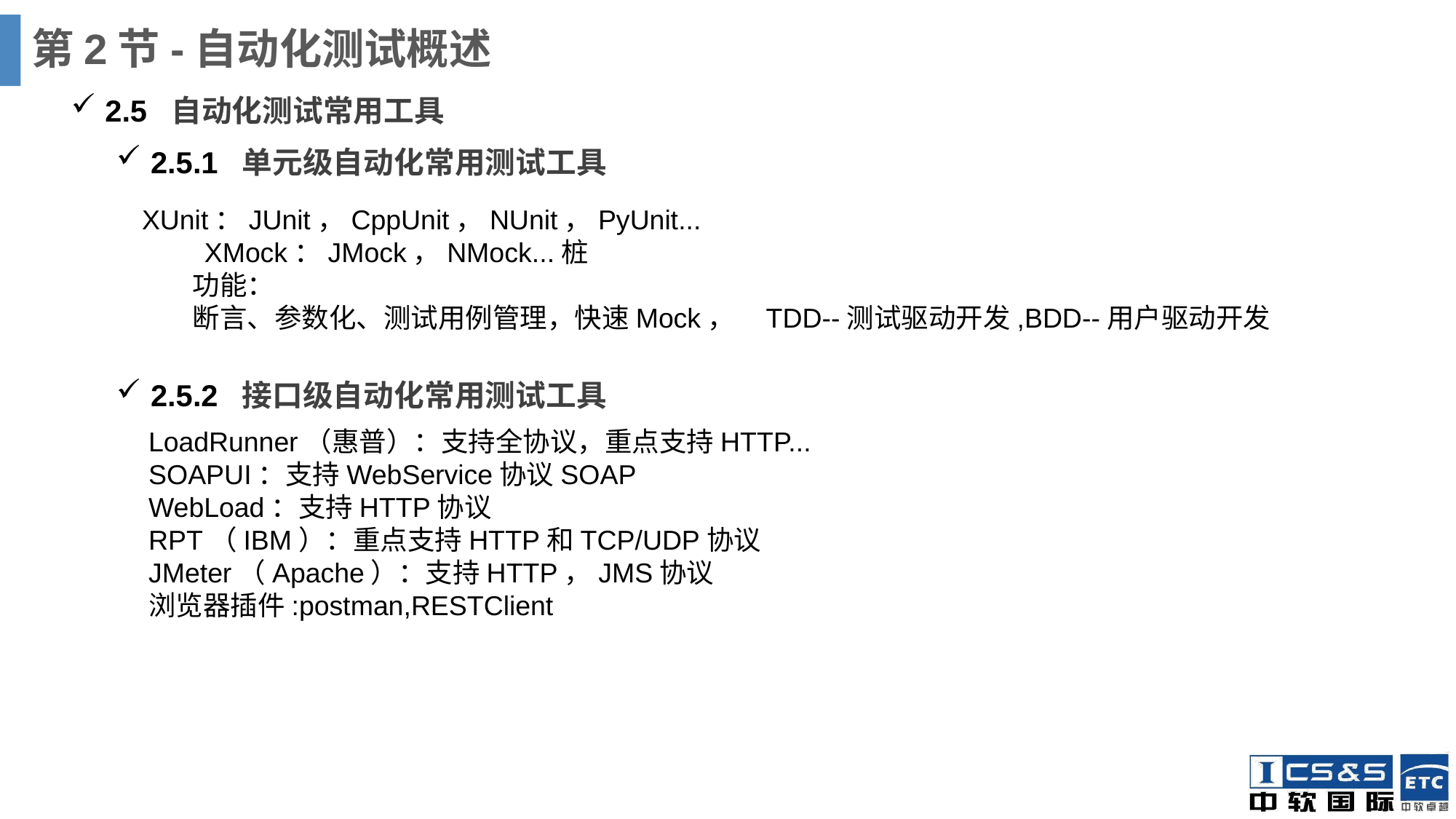

# 第2节-自动化测试概述
2.5  自动化测试常用工具
2.5.1  单元级自动化常用测试工具
XUnit：JUnit，CppUnit，NUnit，PyUnit...    XMock：JMock，NMock...桩
  功能：
  断言、参数化、测试用例管理，快速Mock，    TDD--测试驱动开发,BDD--用户驱动开发
2.5.2  接口级自动化常用测试工具
LoadRunner（惠普）：支持全协议，重点支持HTTP...
SOAPUI：支持WebService协议SOAP
WebLoad：支持HTTP协议
RPT（IBM）：重点支持HTTP和TCP/UDP协议
JMeter（Apache）：支持HTTP，JMS协议
浏览器插件:postman,RESTClient